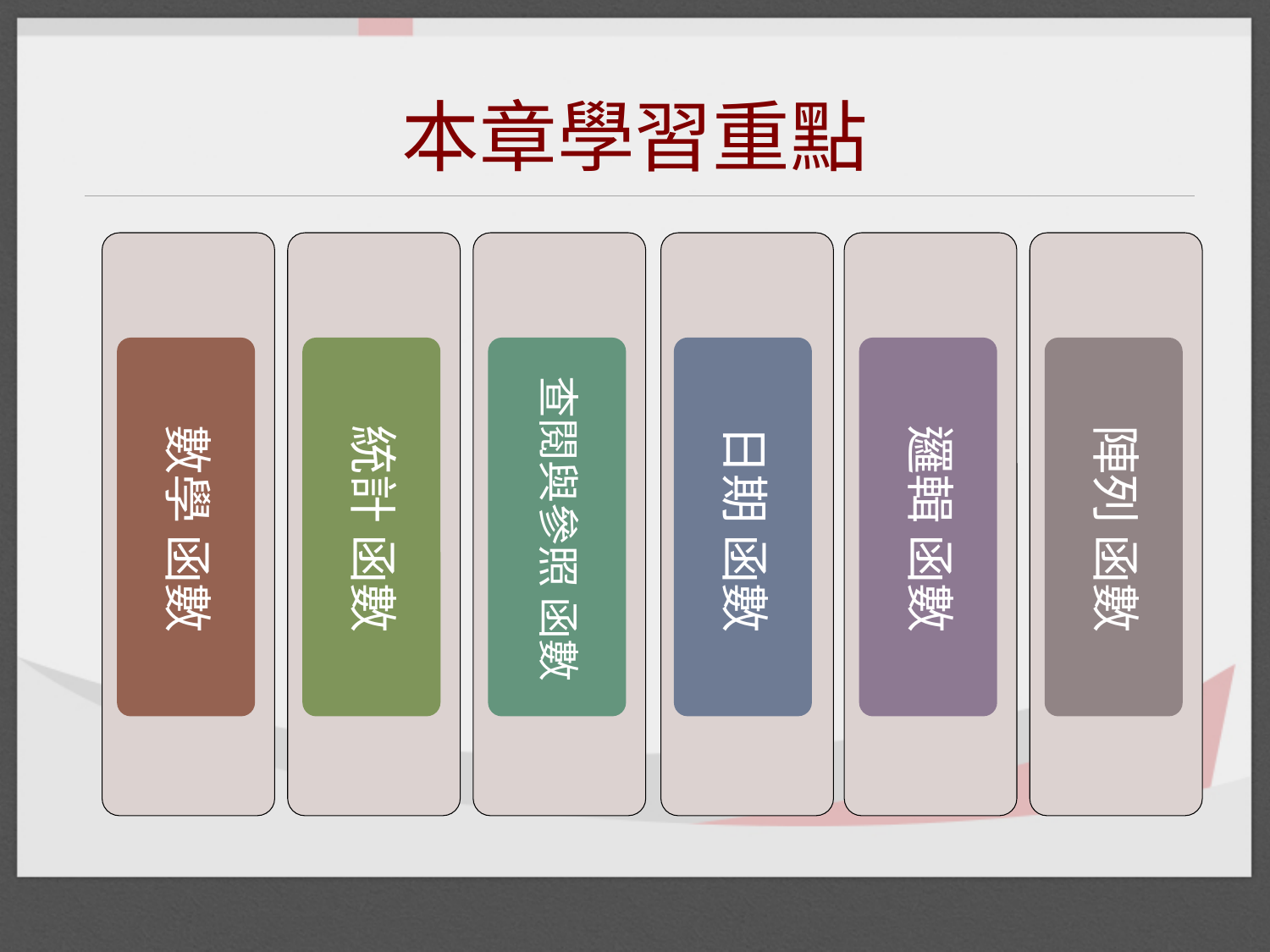

# 本章學習重點

數學 函數

統計 函數

查閱與參照 函數

日期 函數

邏輯 函數

陣列 函數